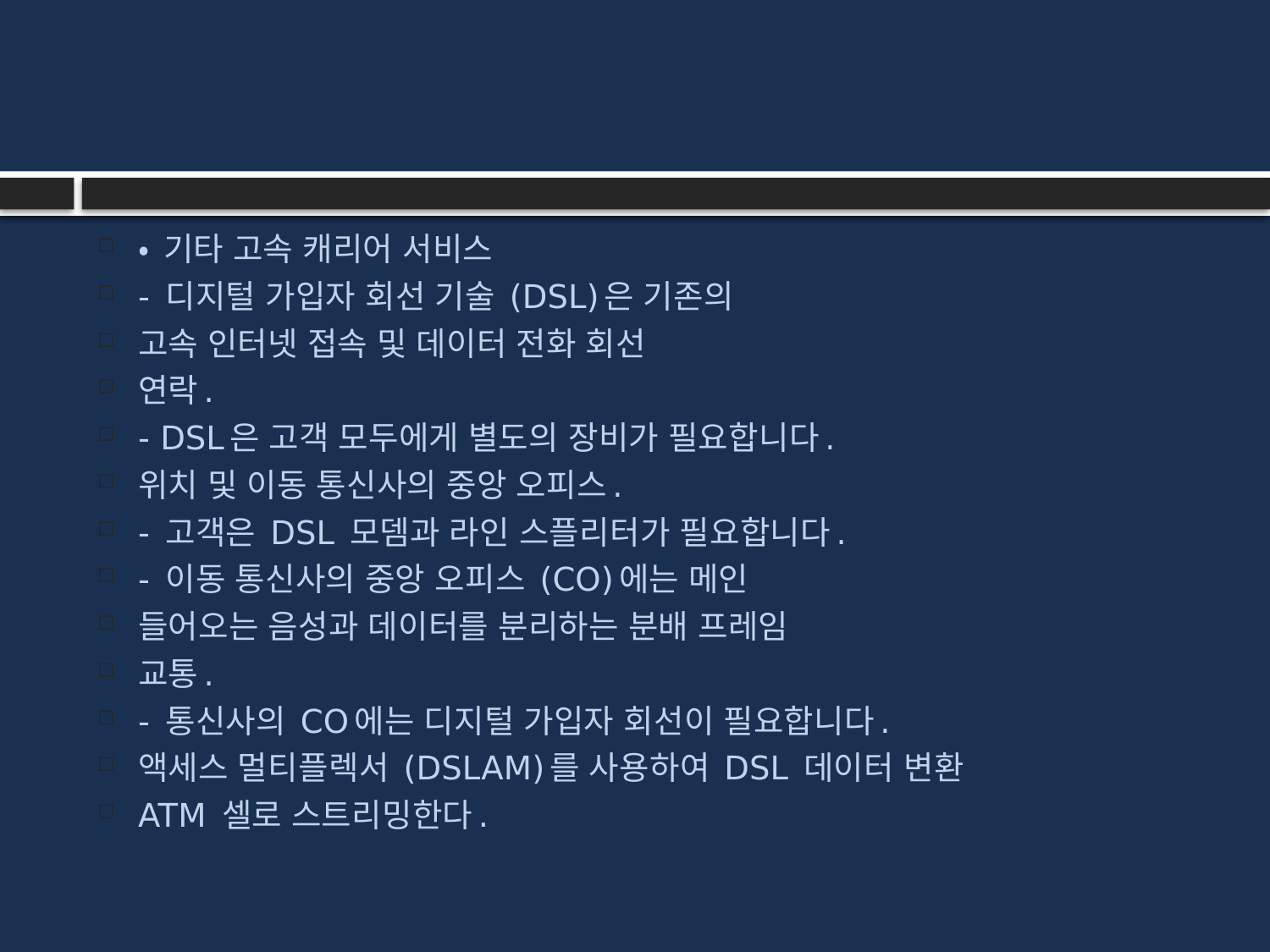

#
• 기타 고속 캐리어 서비스
- 디지털 가입자 회선 기술 (DSL)은 기존의
고속 인터넷 접속 및 데이터 전화 회선
연락.
- DSL은 고객 모두에게 별도의 장비가 필요합니다.
위치 및 이동 통신사의 중앙 오피스.
- 고객은 DSL 모뎀과 라인 스플리터가 필요합니다.
- 이동 통신사의 중앙 오피스 (CO)에는 메인
들어오는 음성과 데이터를 분리하는 분배 프레임
교통.
- 통신사의 CO에는 디지털 가입자 회선이 필요합니다.
액세스 멀티플렉서 (DSLAM)를 사용하여 DSL 데이터 변환
ATM 셀로 스트리밍한다.